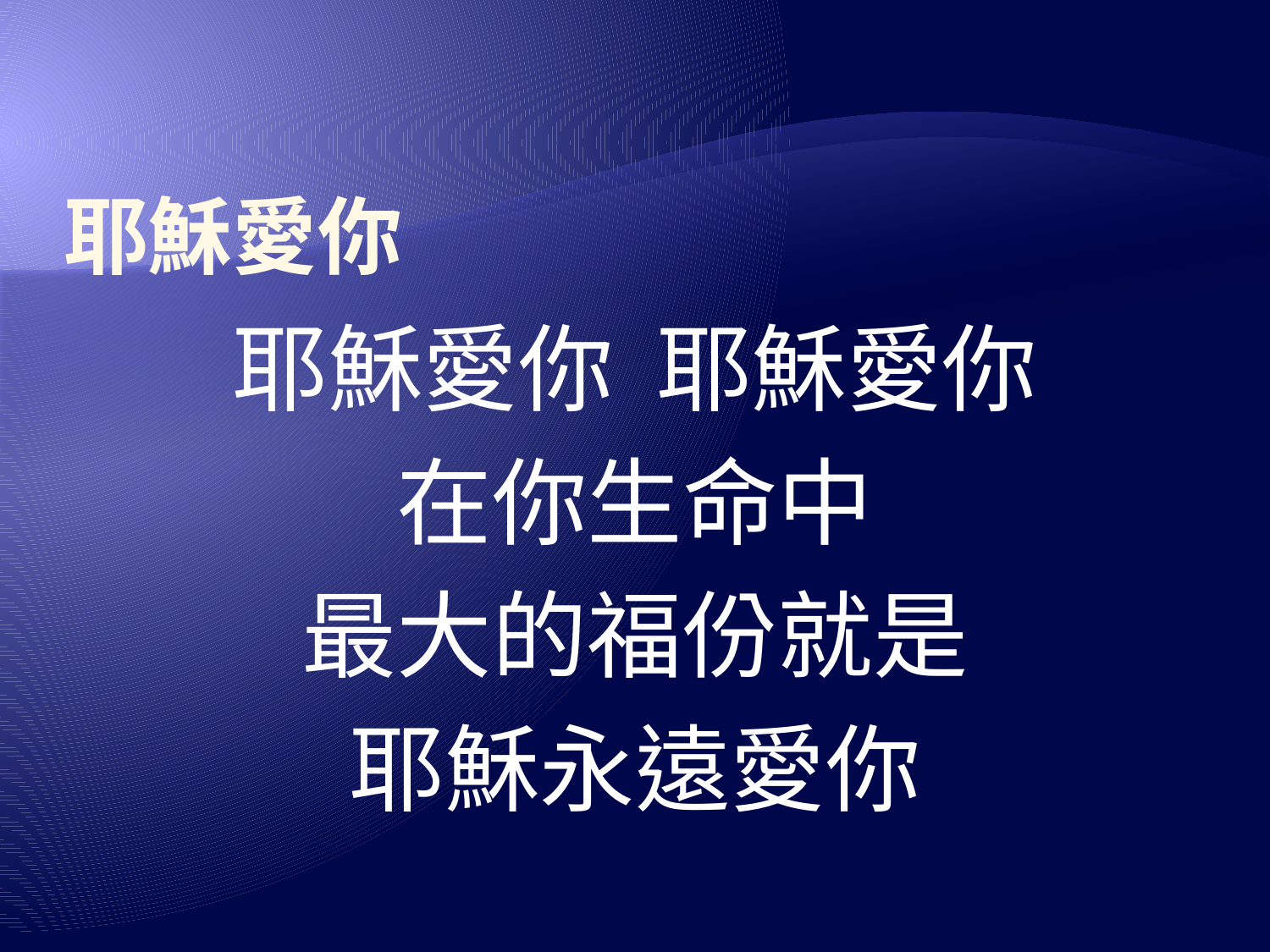

# 耶穌愛你
耶穌愛你  耶穌愛你
在你生命中
最大的福份就是
耶穌永遠愛你